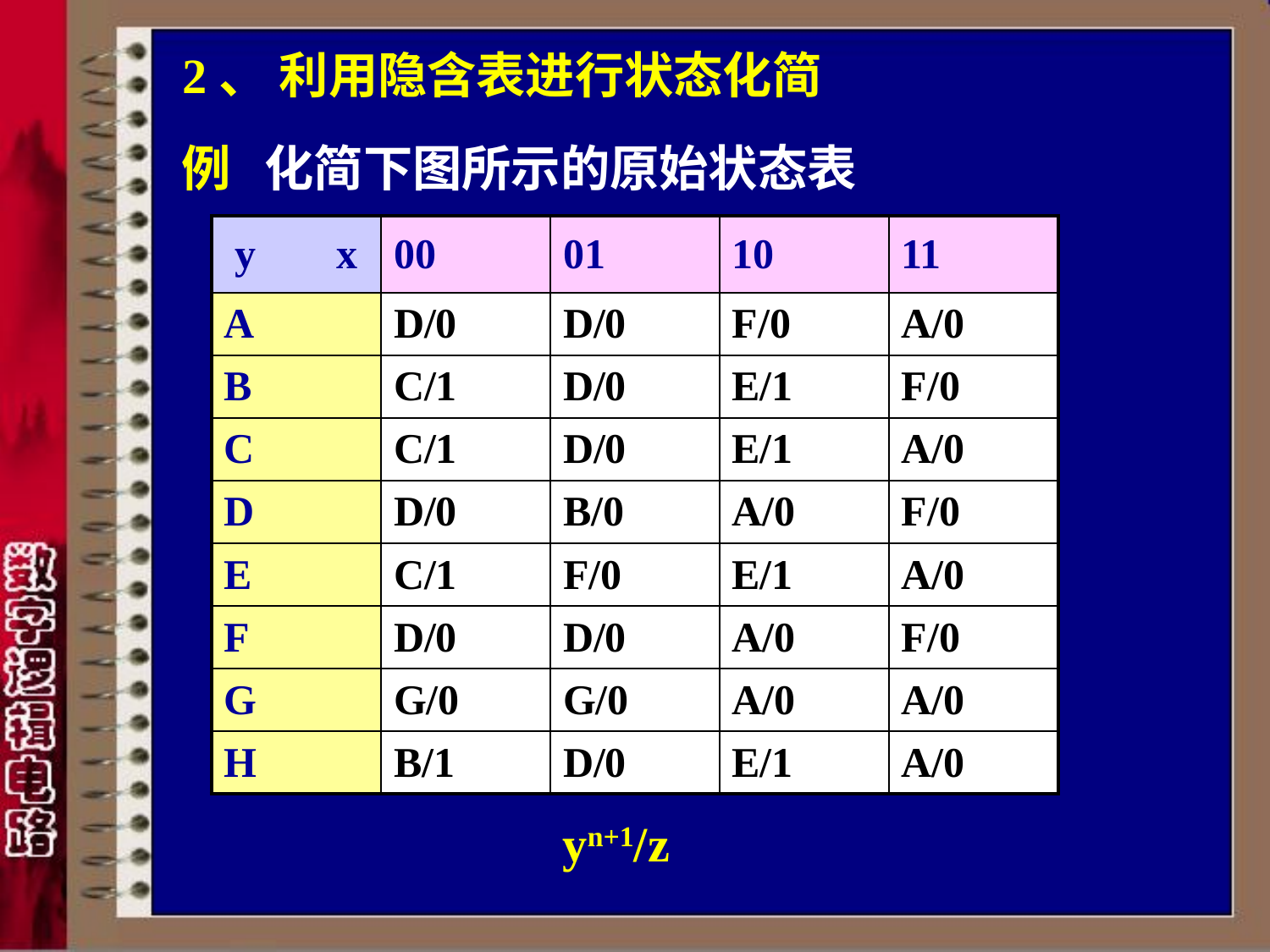

# 2、 利用隐含表进行状态化简
例   化简下图所示的原始状态表
| y x | 00 | 01 | 10 | 11 |
| --- | --- | --- | --- | --- |
| A | D/0 | D/0 | F/0 | A/0 |
| B | C/1 | D/0 | E/1 | F/0 |
| C | C/1 | D/0 | E/1 | A/0 |
| D | D/0 | B/0 | A/0 | F/0 |
| E | C/1 | F/0 | E/1 | A/0 |
| F | D/0 | D/0 | A/0 | F/0 |
| G | G/0 | G/0 | A/0 | A/0 |
| H | B/1 | D/0 | E/1 | A/0 |
yn+1/z